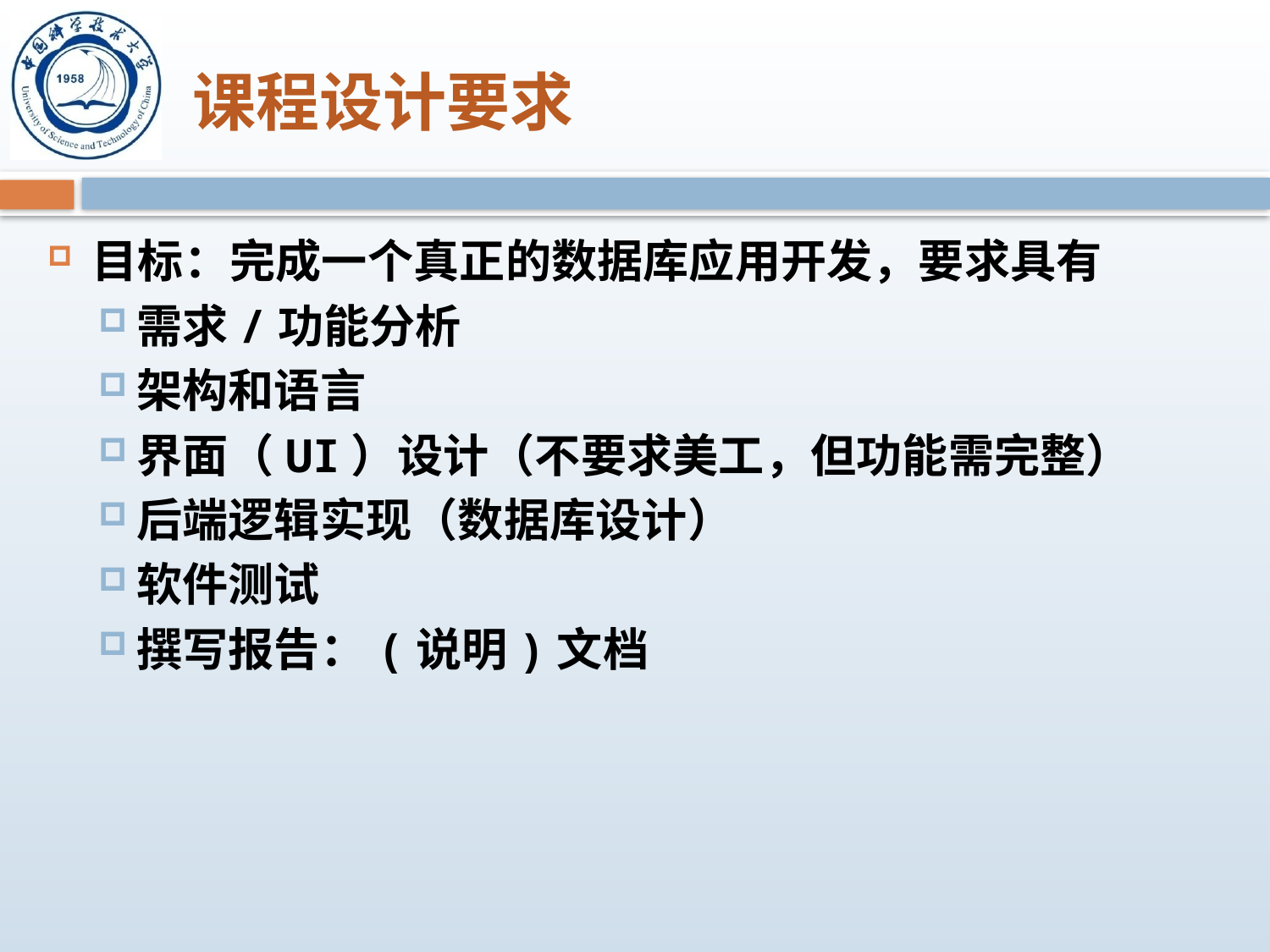

# 课程设计要求
目标：完成一个真正的数据库应用开发，要求具有
需求/功能分析
架构和语言
界面（UI）设计（不要求美工，但功能需完整）
后端逻辑实现（数据库设计）
软件测试
撰写报告：(说明)文档